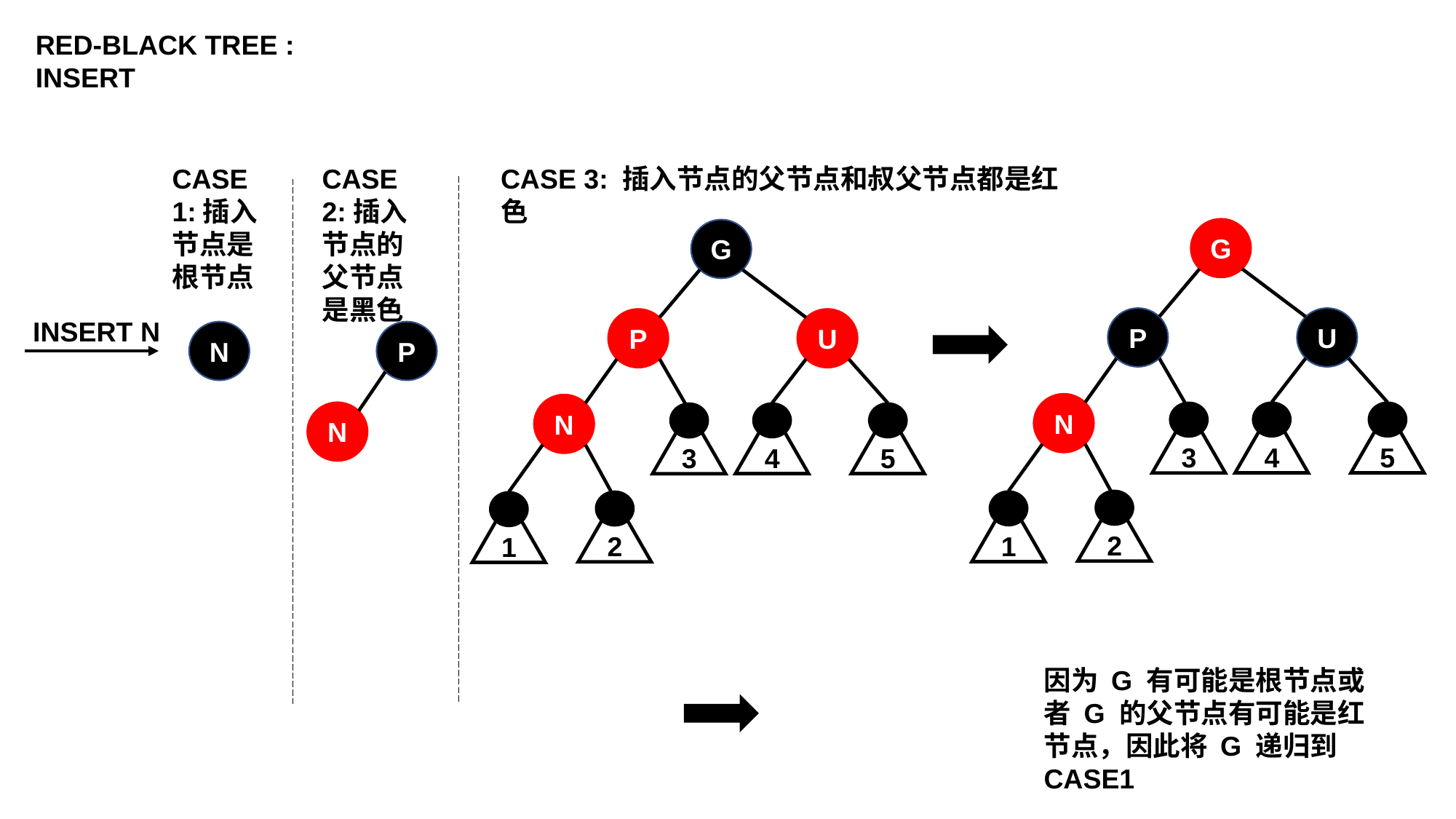

RED-BLACK TREE : INSERT
CASE 1:插入节点是根节点
CASE 2:插入节点的父节点是黑色
CASE 3: 插入节点的父节点和叔父节点都是红色
G
G
P
U
P
U
INSERT N
N
P

N
N
N
G
G
G
G
G
G
4
5
3
4
5
3
G
G
G
G
2
1
2
1
因为 G 有可能是根节点或者 G 的父节点有可能是红节点，因此将 G 递归到 CASE1